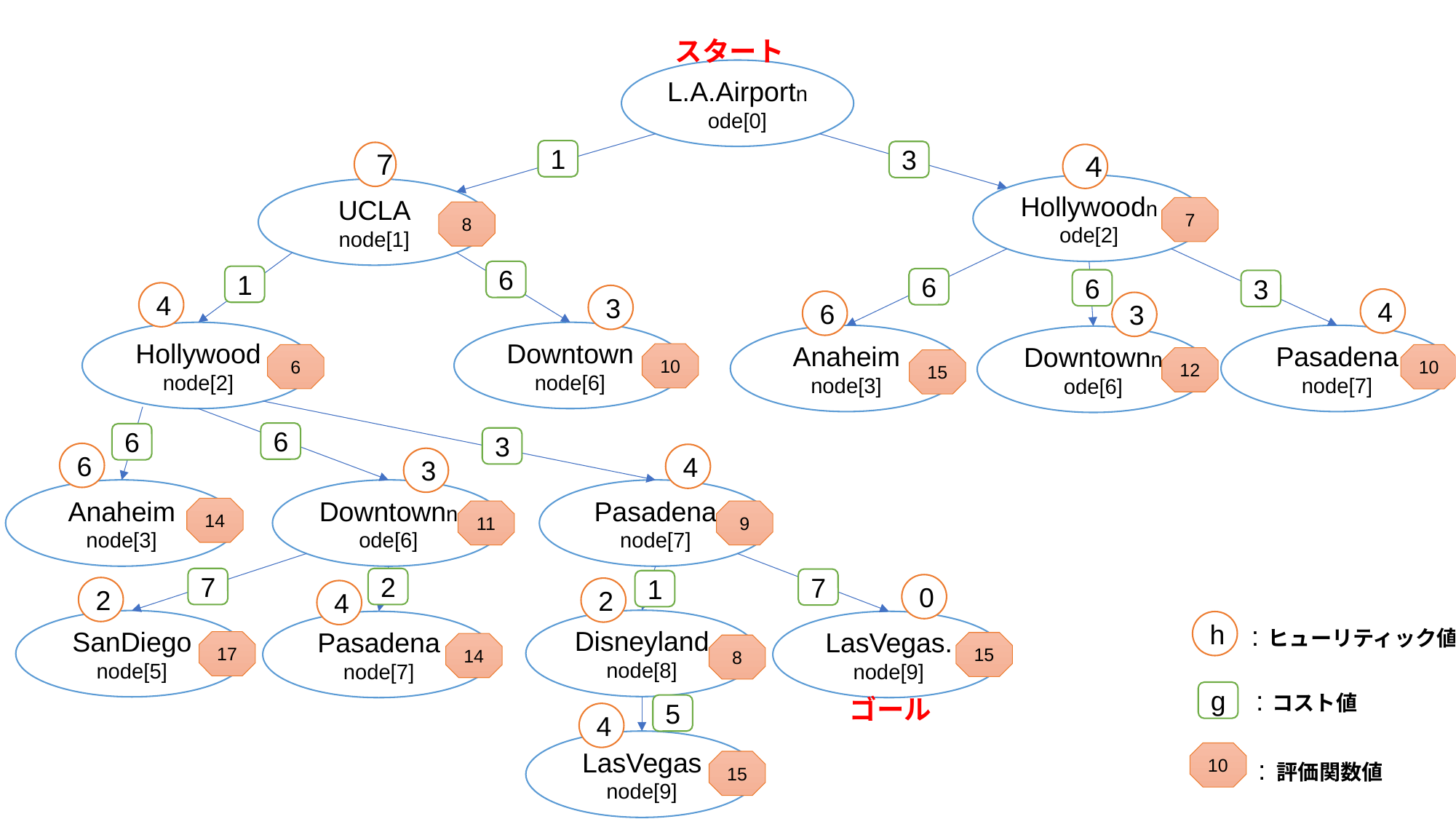

スタート
L.A.Airportnode[0]
#
1
3
７
４
Hollywoodnode[2]
UCLA
node[1]
7
8
6
1
6
6
3
4
3
4
6
3
Hollywood
node[2]
Downtown
node[6]
Anaheim
node[3]
Pasadena
node[7]
Downtownnode[6]
10
6
10
12
15
6
6
3

6
4
3
Anaheim
node[3]
Downtownnode[6]
Pasadena
node[7]
14
11
9
7
2
7
1
0
2
2
4
Disneylandnode[8]
SanDiego
node[5]
Pasadena
node[7]
LasVegas. node[9]
h
: ヒューリティック値
17
15
14
8
: コスト値
g
ゴール
5
4
LasVegas
node[9]
10
: 評価関数値
15